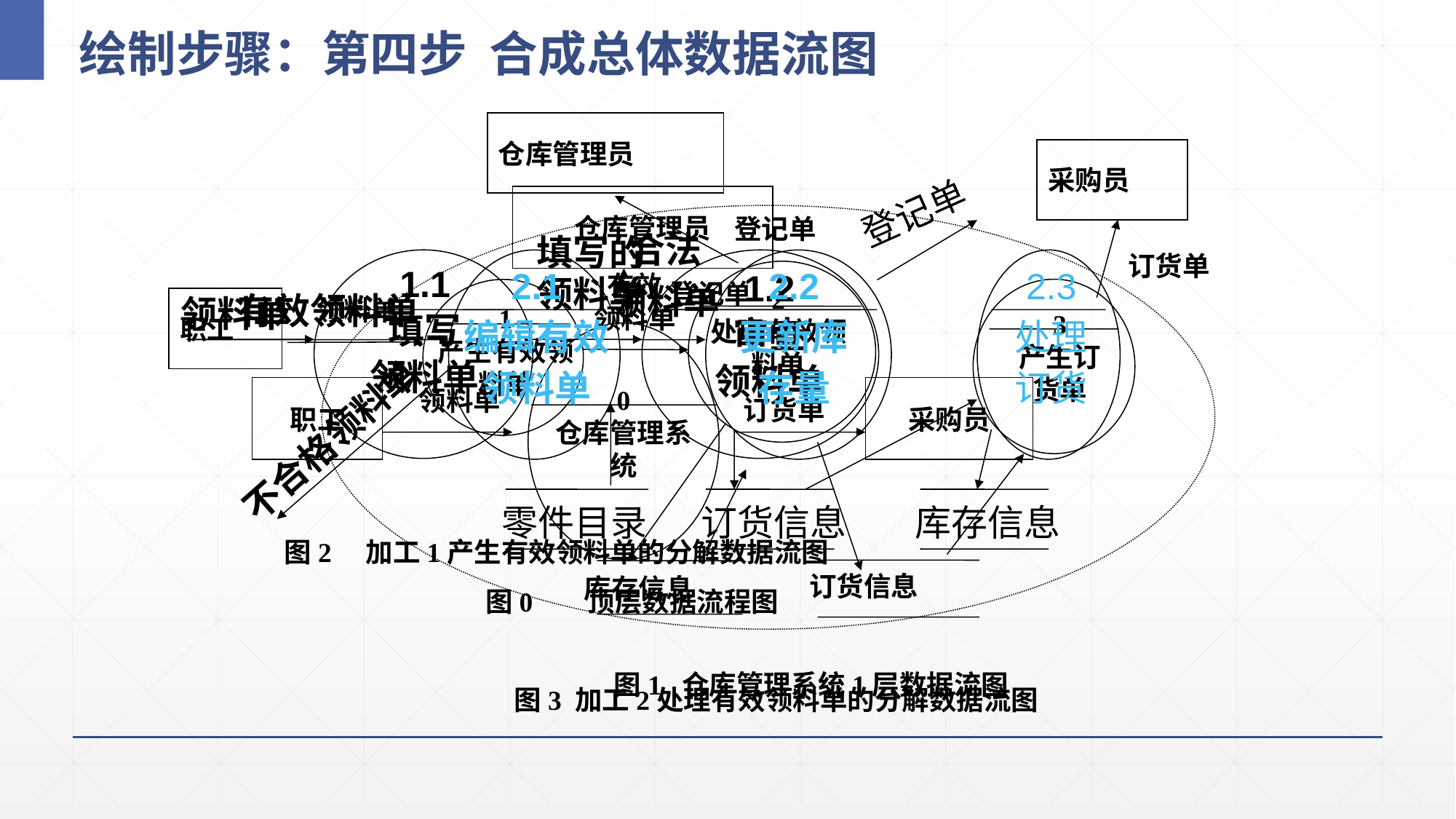

# 绘制步骤：第四步  合成总体数据流图
仓库管理员
采购员

登记单

领料单
职工

订货单
2
处理有效领料单

3
产生订
货单

1
产生有效领料单

有效
领料单

订货信息

库存信息

图1  仓库管理系统1层数据流图
登记单

合法
领料单

2.1
编辑有效
领料单

2.2
更新库
存量

2.3
处理
订货

有效领料单

不合格领料单

零件目录

订货信息

库存信息

 图3 加工2处理有效领料单的分解数据流图
仓库管理员

登记单

0
仓库管理系统

职工
领料单
采购员
订货单

图0       顶层数据流程图
填写的
领料单

1.1
填写
领料单

1.2
审查
领料单

领料单

 图2    加工1产生有效领料单的分解数据流图